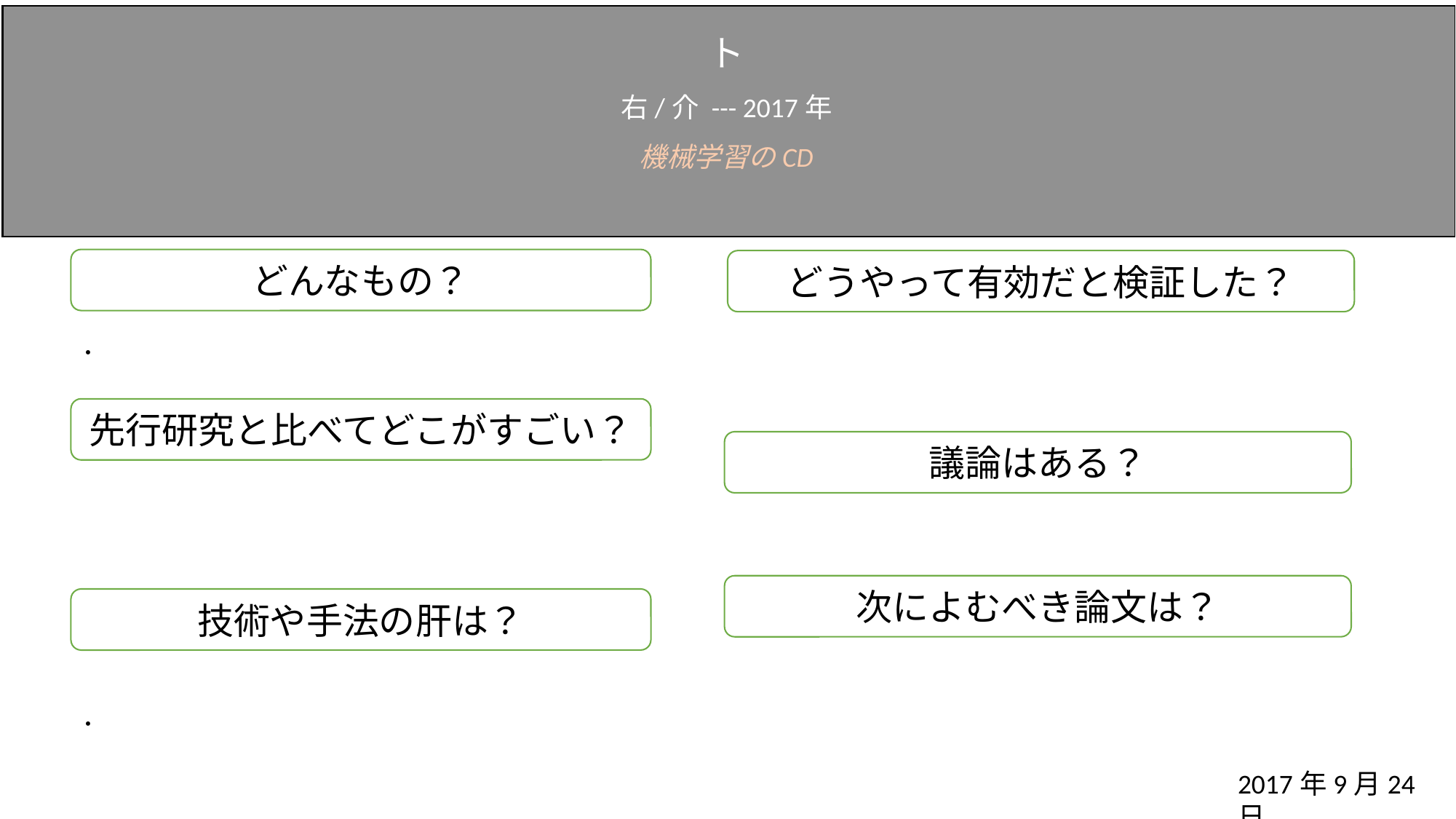

ト

右/介 --- 2017年

機械学習のCD
どんなもの？
どうやって有効だと検証した？

．
先行研究と比べてどこがすごい？
議論はある？

次によむべき論文は？
技術や手法の肝は？

．

2017年9月24日